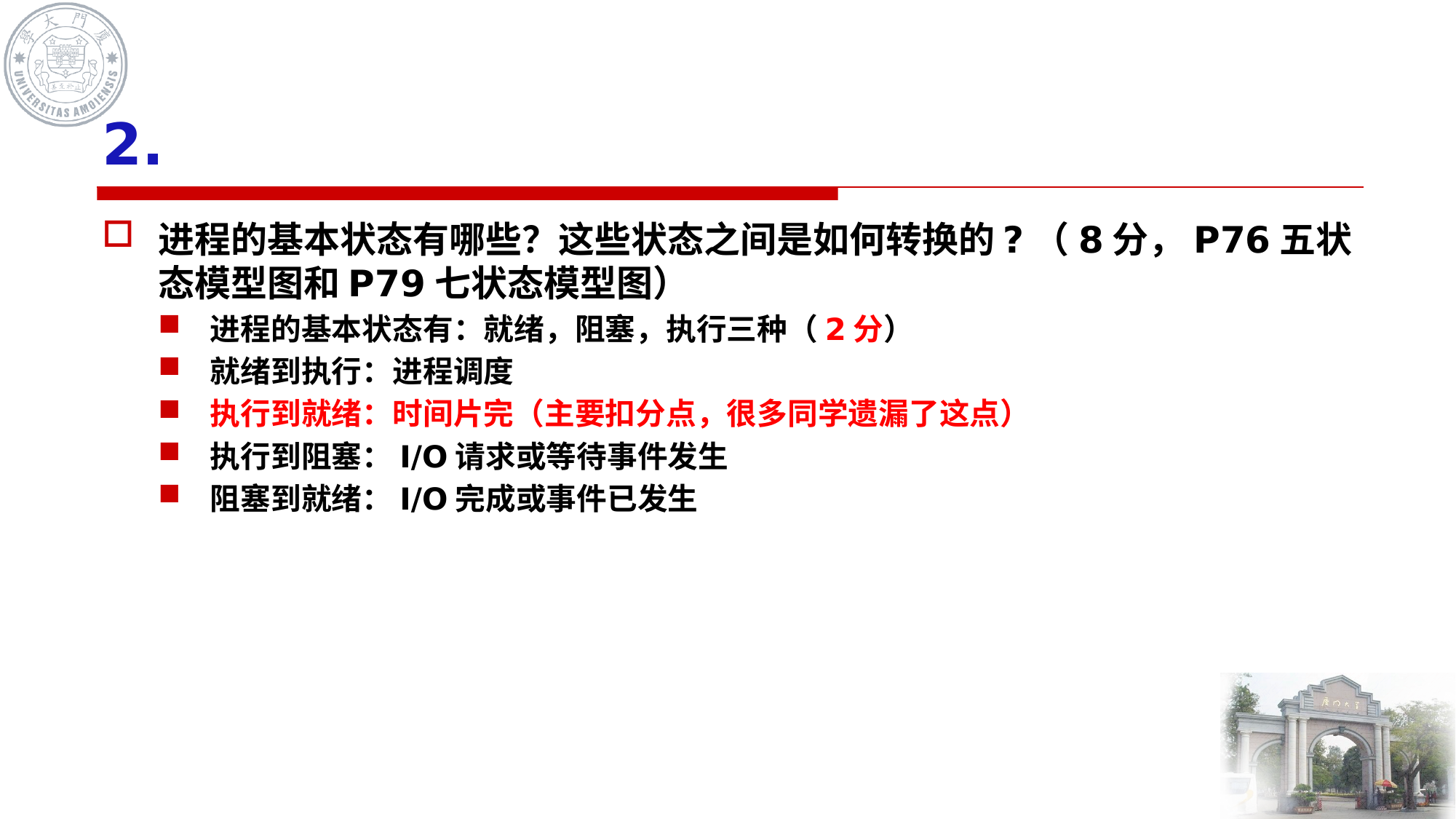

# 2.
进程的基本状态有哪些？这些状态之间是如何转换的?（8分，P76五状态模型图和P79七状态模型图）
进程的基本状态有：就绪，阻塞，执行三种（2分）
就绪到执行：进程调度
执行到就绪：时间片完（主要扣分点，很多同学遗漏了这点）
执行到阻塞：I/O请求或等待事件发生
阻塞到就绪：I/O完成或事件已发生